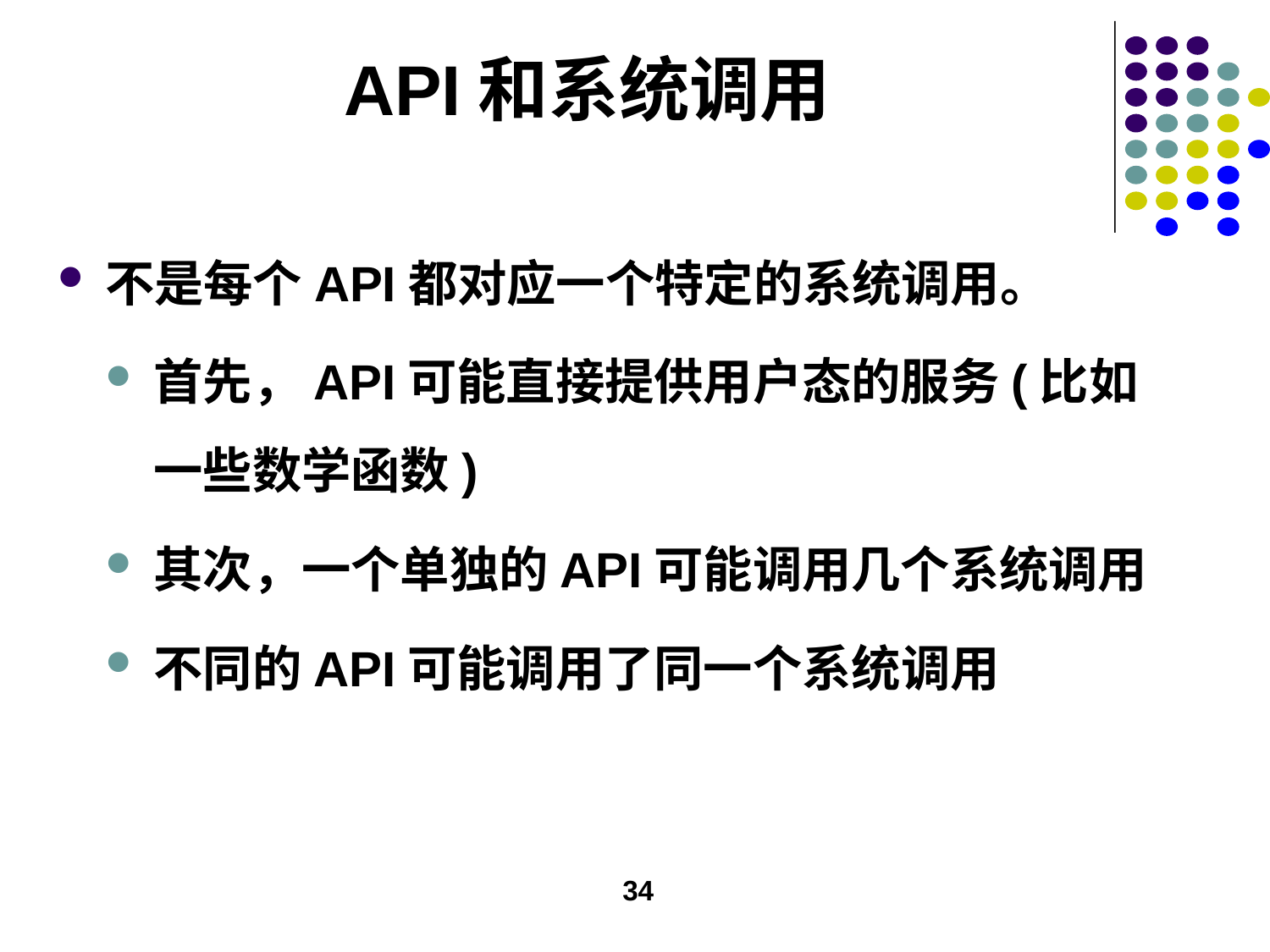

# API和系统调用
不是每个API都对应一个特定的系统调用。
首先，API可能直接提供用户态的服务(比如一些数学函数)
其次，一个单独的API可能调用几个系统调用
不同的API可能调用了同一个系统调用
34